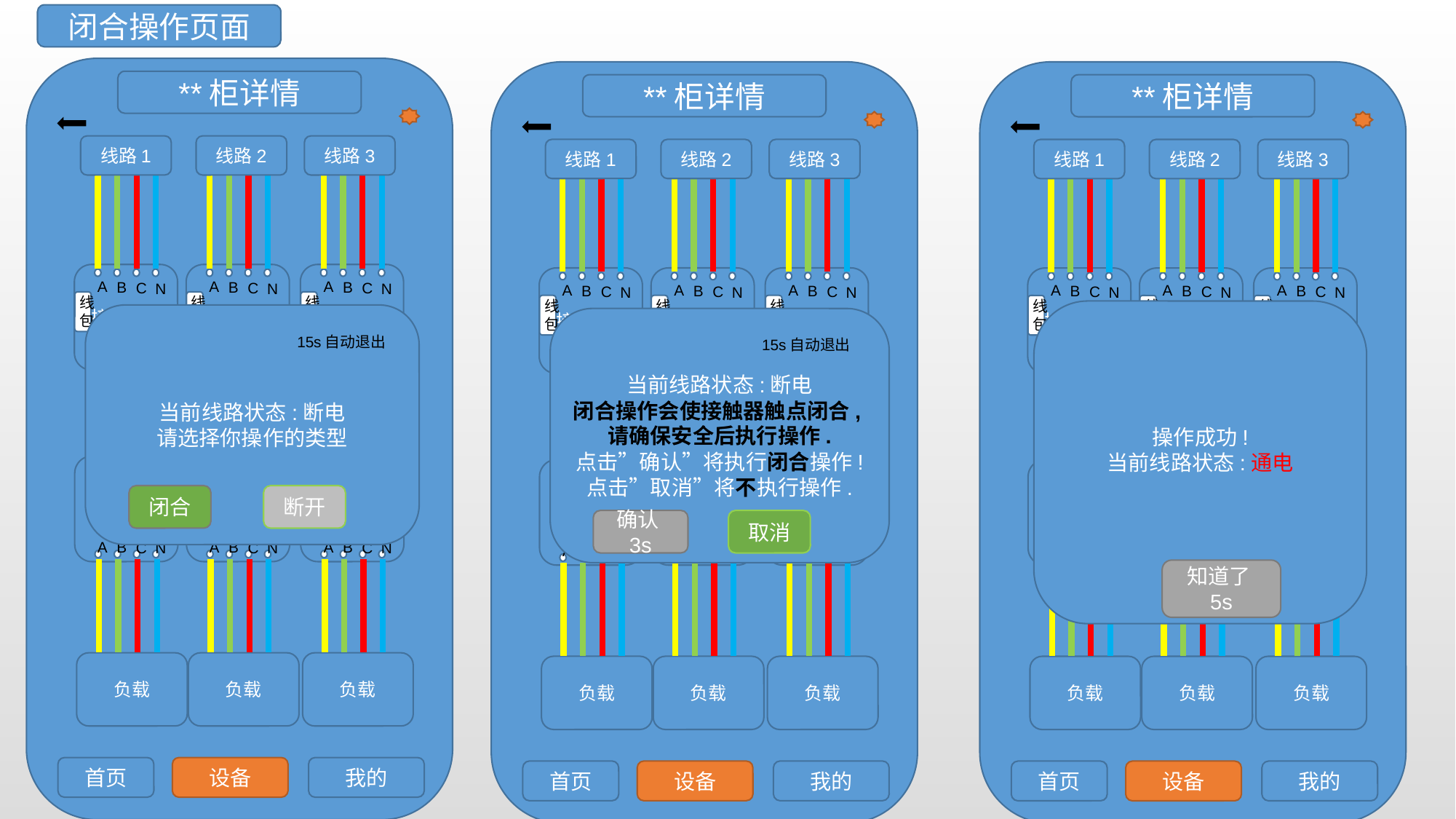

闭合操作页面

**柜详情
首页
设备
我的

**柜详情
首页
设备
我的

**柜详情
首页
设备
我的

线路1
线路2
线路3
线路1
线路2
线路3
线路1
线路2
线路3
接触器1

A
B
C
N
A
B
C
N

主线路开关1

A
B
C
N
A
B
C
N

负载
线包
接触器2

A
B
C
N
A
B
C
N

主线路开关2

A
B
C
N
A
B
C
N

负载
线包
接触器3

A
B
C
N
A
B
C
N

主线路开关3

A
B
C
N
A
B
C
N

负载
线包
接触器1

A
B
C
N
A
B
C
N

主线路开关1

A
B
C
N
A
B
C
N

负载
线包
接触器2

A
B
C
N
A
B
C
N

主线路开关2

A
B
C
N
A
B
C
N

负载
线包
接触器3

A
B
C
N
A
B
C
N

主线路开关3

A
B
C
N
A
B
C
N

负载
线包
接触器1

A
B
C
N
A
B
C
N

主线路开关1

A
B
C
N
A
B
C
N

负载
线包
接触器2

A
B
C
N
A
B
C
N

主线路开关2

A
B
C
N
A
B
C
N

负载
线包
接触器3

A
B
C
N
A
B
C
N

主线路开关3

A
B
C
N
A
B
C
N

负载
线包
操作成功!
当前线路状态:通电

知道了5s
当前线路状态:断电
请选择你操作的类型
闭合
断开
当前线路状态:断电
闭合操作会使接触器触点闭合,请确保安全后执行操作.
点击”确认”将执行闭合操作!
点击”取消”将不执行操作.
确认3s
取消
15s自动退出
15s自动退出